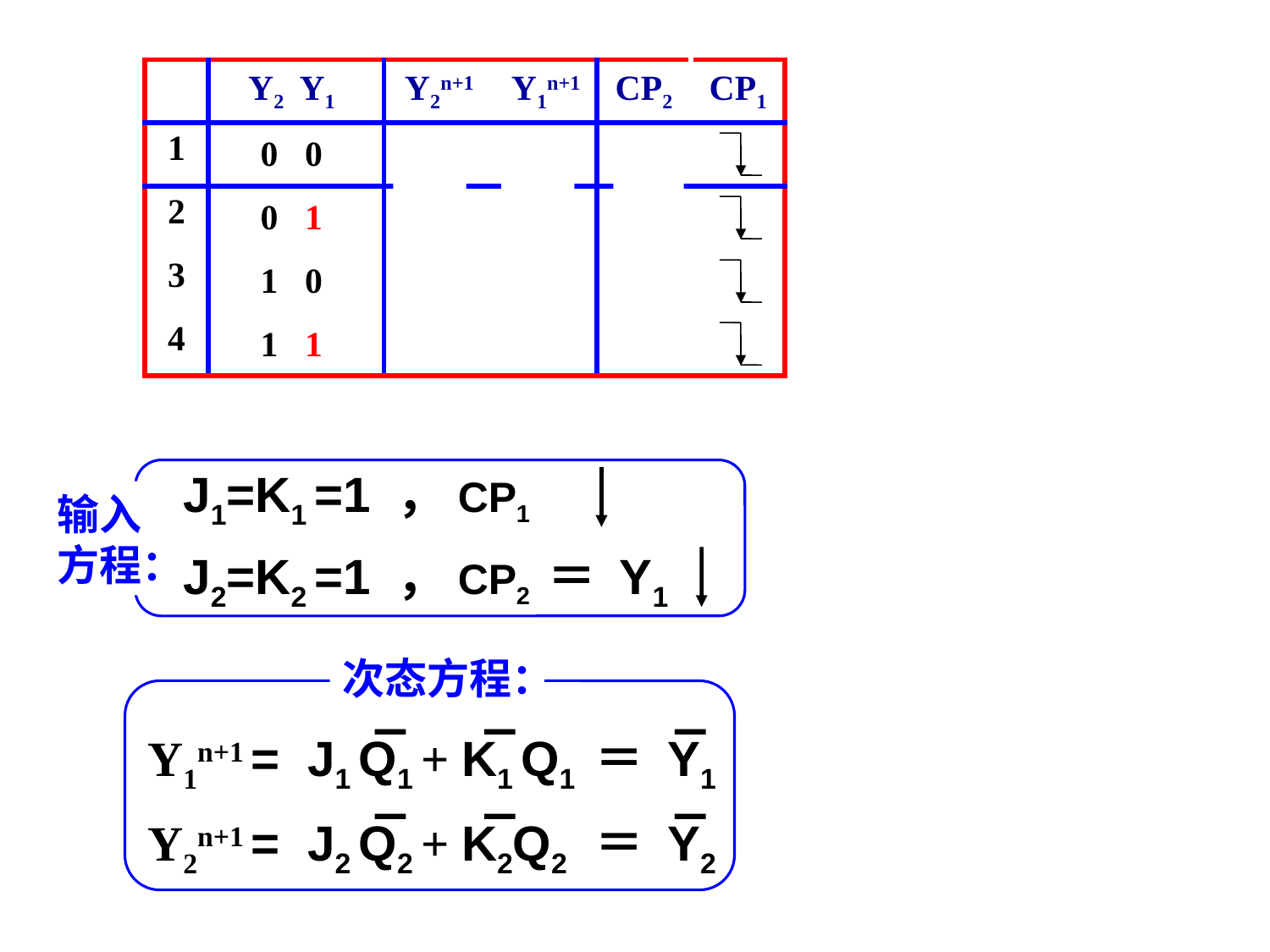

|  | Y2 Y1 | Y2n+1 | Y1n+1 | CP2 | CP1 |
| --- | --- | --- | --- | --- | --- |
| 1 | 0 0 | 0 | 1 |  |  |
| 2 | 0 1 | 1 | 0 |  |  |
| 3 | 1 0 | 1 | 1 |  |  |
| 4 | 1 1 | 0 | 0 |  |  |

J1=K1 =1 ，CP1
J2=K2 =1 ，CP2 ＝ Y1

输入方程：

次态方程：

Y1n+1 =  J1 Q1 + K1 Q1 ＝ Y1

Y2n+1 =  J2 Q2 + K2Q2  ＝ Y2